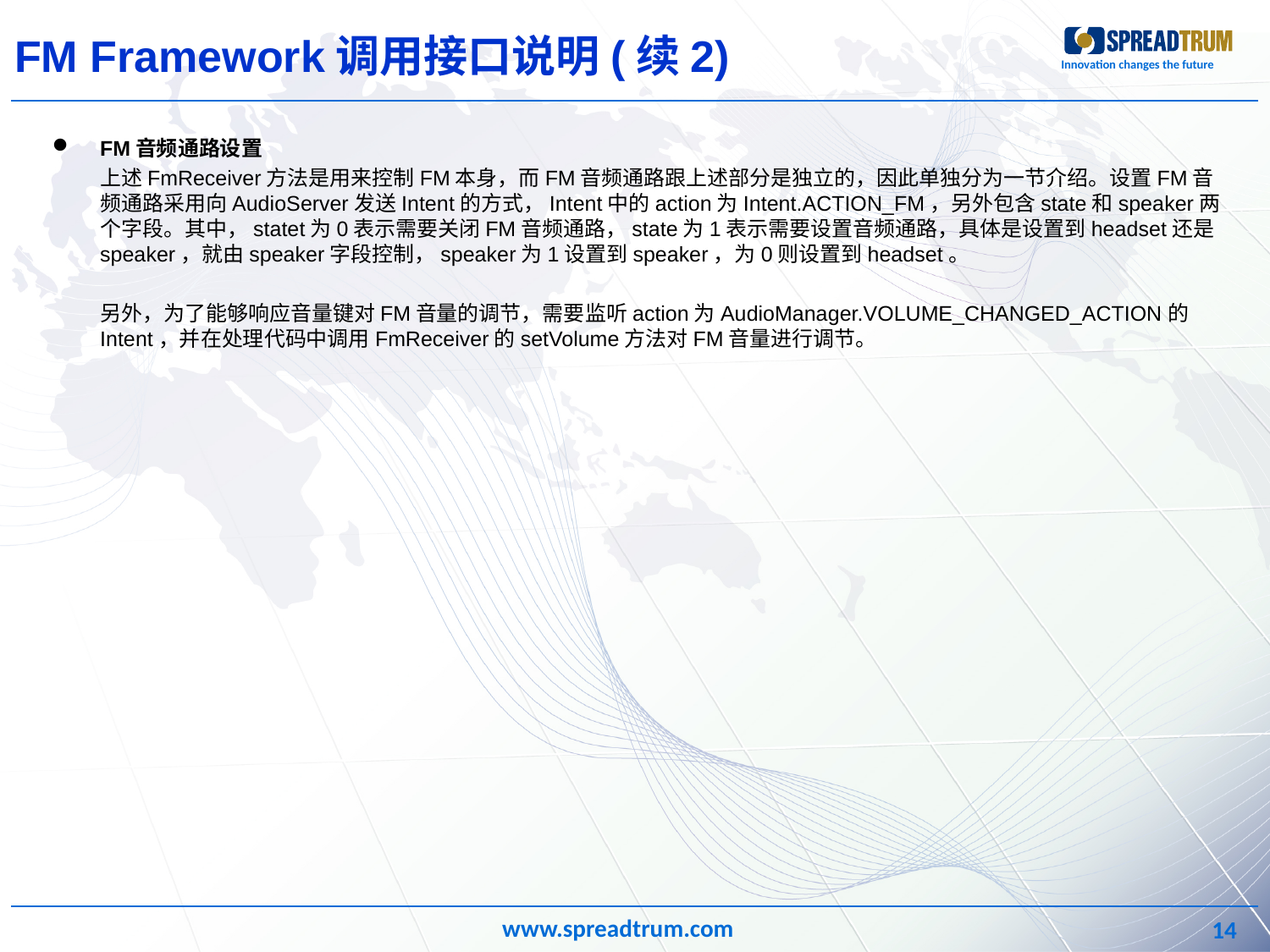

# FM Framework调用接口说明(续2)
FM音频通路设置
	上述FmReceiver方法是用来控制FM本身，而FM音频通路跟上述部分是独立的，因此单独分为一节介绍。设置FM音频通路采用向AudioServer发送Intent的方式，Intent中的action为Intent.ACTION_FM，另外包含state和speaker两个字段。其中，statet为0表示需要关闭FM音频通路，state为1表示需要设置音频通路，具体是设置到headset还是speaker，就由speaker字段控制，speaker为1设置到speaker，为0则设置到headset。

	另外，为了能够响应音量键对FM音量的调节，需要监听action为AudioManager.VOLUME_CHANGED_ACTION的Intent，并在处理代码中调用FmReceiver的setVolume方法对FM音量进行调节。